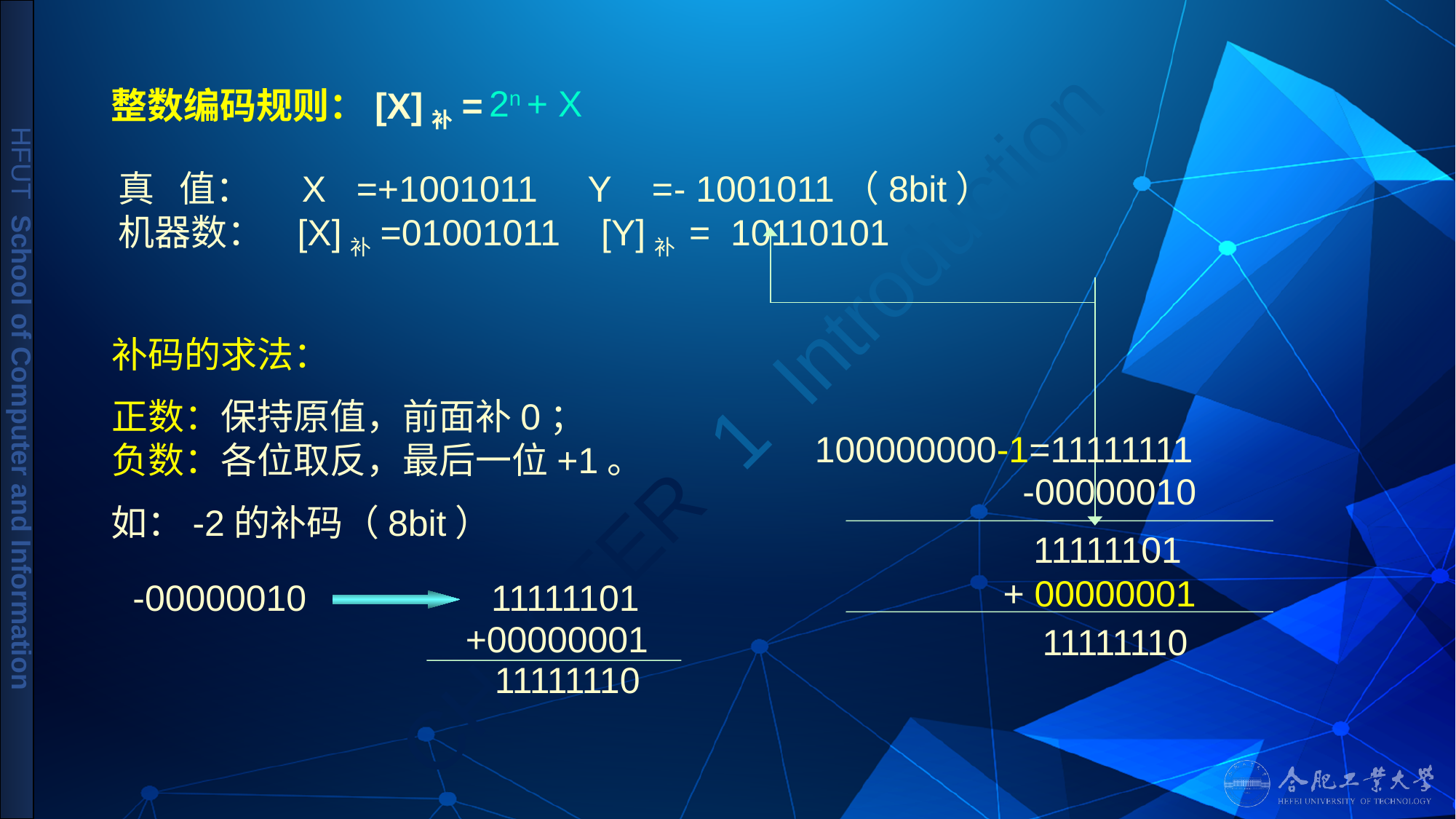

# 整数编码规则：[X]补=
2n + X
真   值：     X   =+1001011     Y    =- 1001011（8bit）
机器数：   [X]补=01001011    [Y]补 =  10110101

       补码的求法：
正数：保持原值，前面补0；
负数：各位取反，最后一位+1。
   100000000-1=11111111
-00000010
如：-2的补码（8bit）

   11111101
+ 00000001
-00000010
11111101

+00000001

11111110
11111110